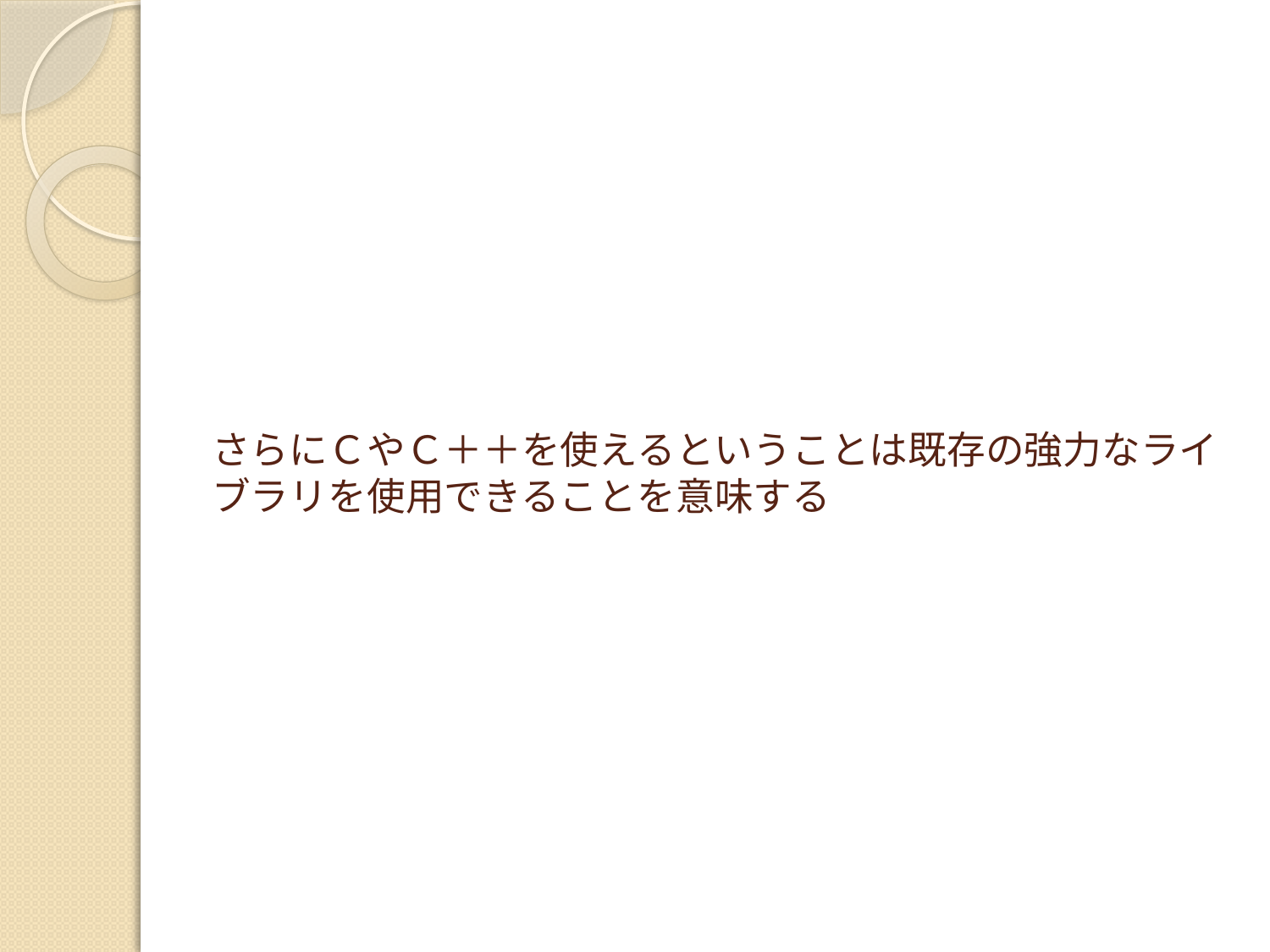

# さらにＣやＣ＋＋を使えるということは既存の強力なライブラリを使用できることを意味する